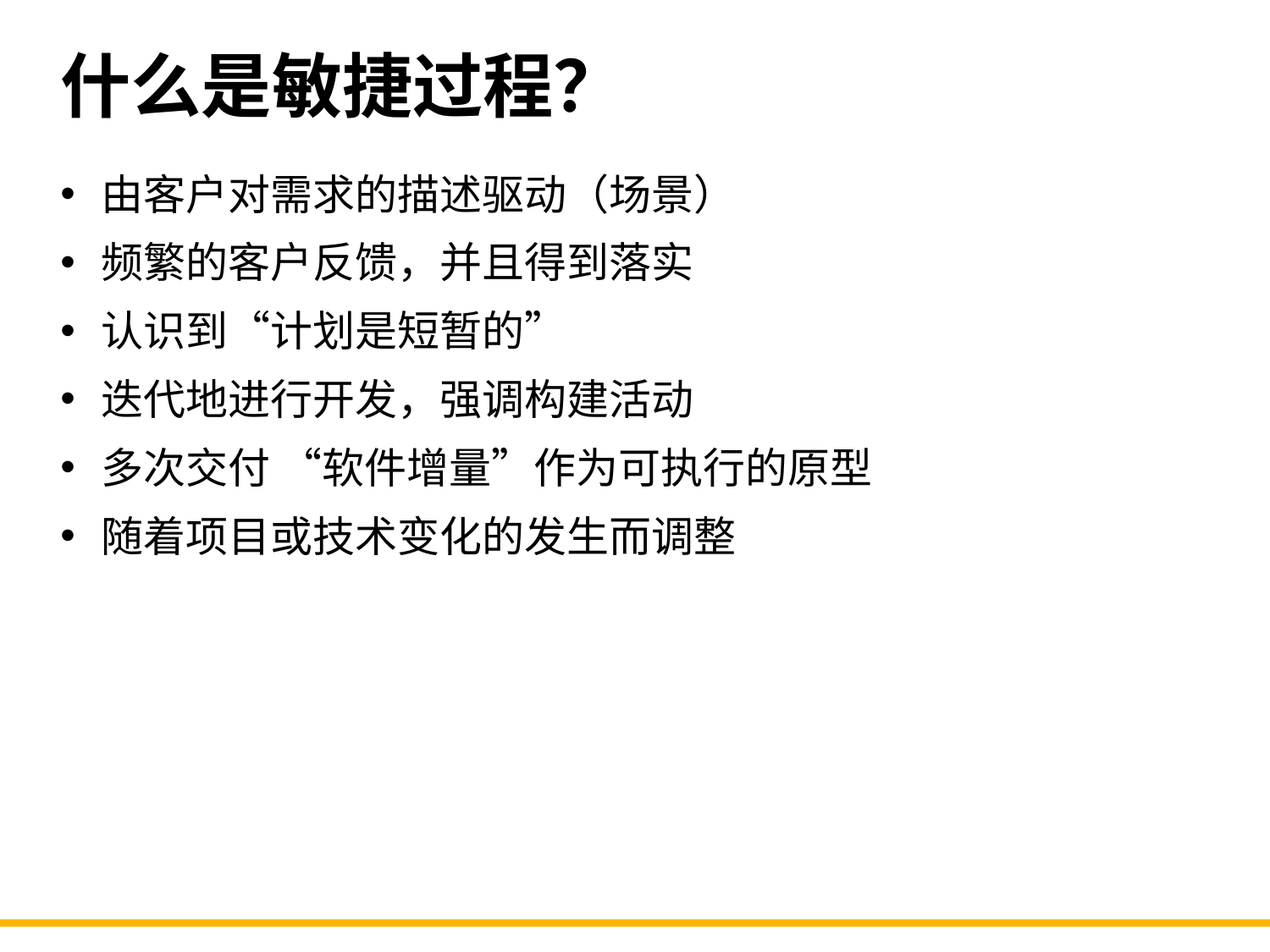

# 什么是敏捷过程？
由客户对需求的描述驱动（场景）
频繁的客户反馈，并且得到落实
认识到“计划是短暂的”
迭代地进行开发，强调构建活动
多次交付 “软件增量”作为可执行的原型
随着项目或技术变化的发生而调整
4